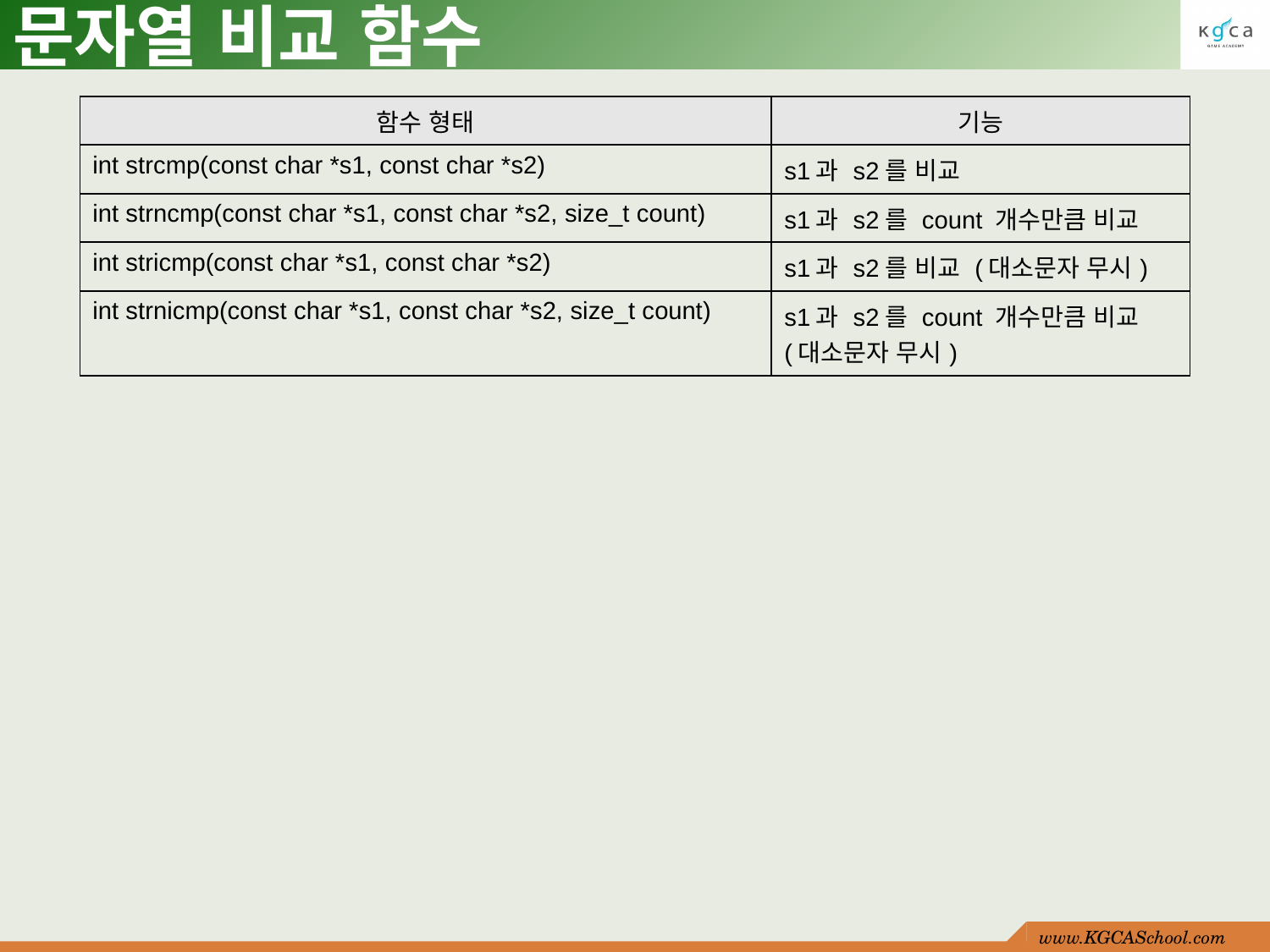

# 문자열 비교 함수
| 함수 형태 | 기능 |
| --- | --- |
| int strcmp(const char \*s1, const char \*s2) | s1과 s2를 비교 |
| int strncmp(const char \*s1, const char \*s2, size\_t count) | s1과 s2를 count 개수만큼 비교 |
| int stricmp(const char \*s1, const char \*s2) | s1과 s2를 비교 (대소문자 무시) |
| int strnicmp(const char \*s1, const char \*s2, size\_t count) | s1과 s2를 count 개수만큼 비교 (대소문자 무시) |